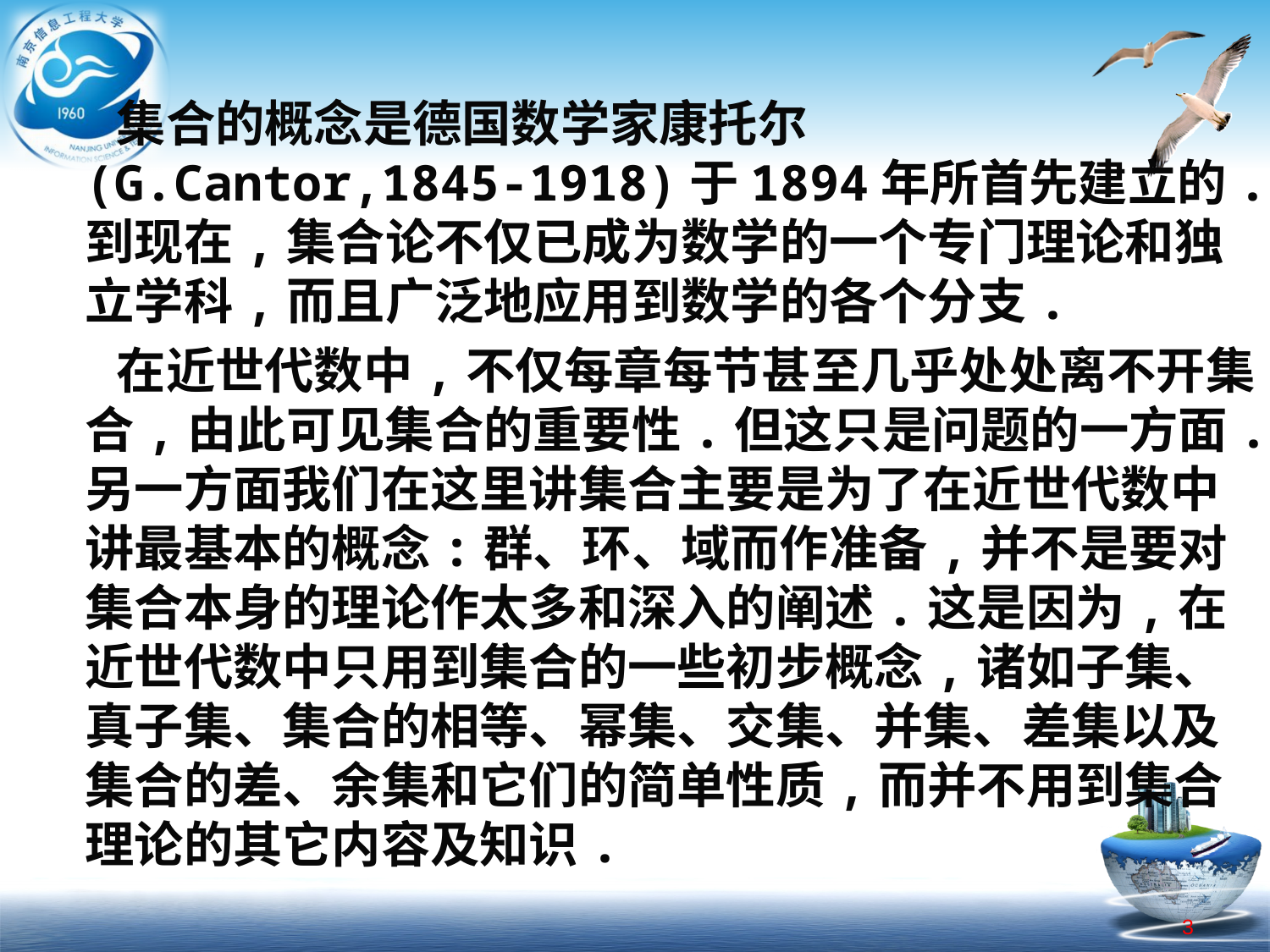

集合的概念是德国数学家康托尔(G.Cantor,1845-1918)于1894年所首先建立的.到现在,集合论不仅已成为数学的一个专门理论和独立学科,而且广泛地应用到数学的各个分支.
      在近世代数中,不仅每章每节甚至几乎处处离不开集合,由此可见集合的重要性.但这只是问题的一方面.另一方面我们在这里讲集合主要是为了在近世代数中讲最基本的概念:群、环、域而作准备,并不是要对集合本身的理论作太多和深入的阐述.这是因为,在近世代数中只用到集合的一些初步概念,诸如子集、真子集、集合的相等、幂集、交集、并集、差集以及集合的差、余集和它们的简单性质,而并不用到集合理论的其它内容及知识.
3